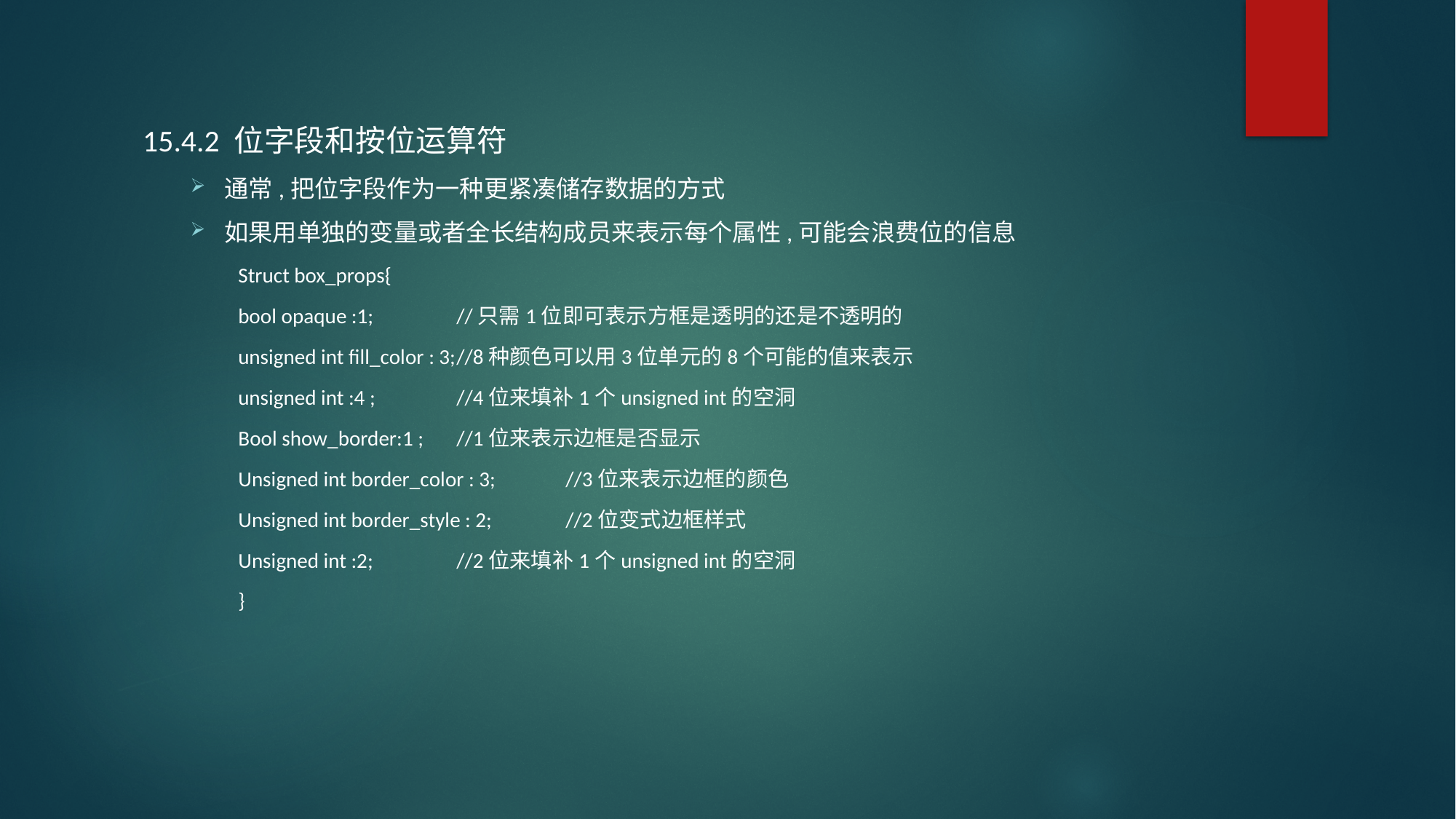

15.4.2 位字段和按位运算符
通常,把位字段作为一种更紧凑储存数据的方式
如果用单独的变量或者全长结构成员来表示每个属性,可能会浪费位的信息
Struct box_props{
bool opaque :1;	//只需1位即可表示方框是透明的还是不透明的
unsigned int fill_color : 3;	//8种颜色可以用3位单元的8个可能的值来表示
unsigned int :4 ;	//4位来填补1个unsigned int的空洞
Bool show_border:1 ;	//1位来表示边框是否显示
Unsigned int border_color : 3;	//3位来表示边框的颜色
Unsigned int border_style : 2;	//2位变式边框样式
Unsigned int :2;	//2位来填补1个unsigned int的空洞
}